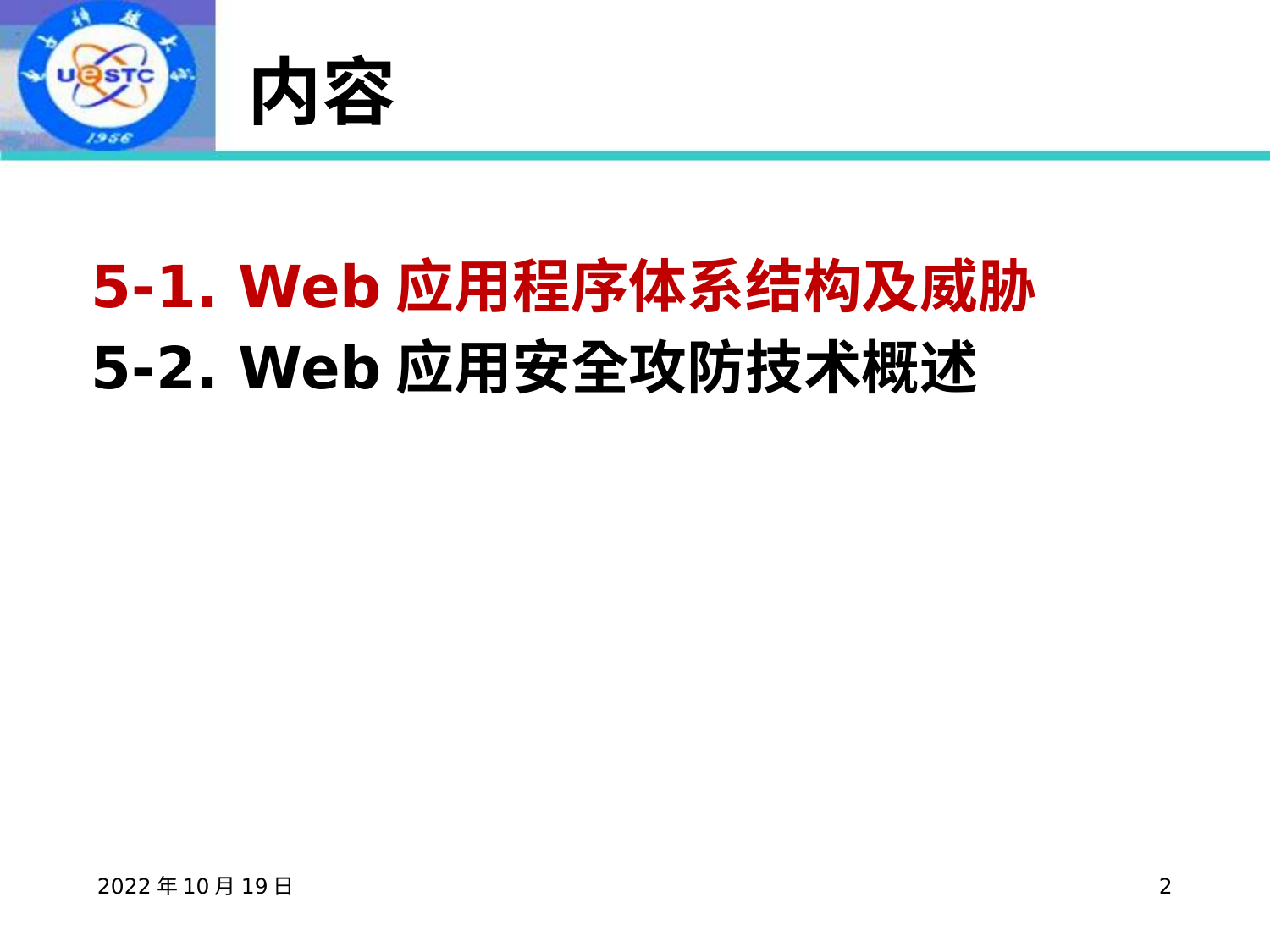

# 内容
5-1. Web应用程序体系结构及威胁
5-2. Web应用安全攻防技术概述
2022年10月19日
2